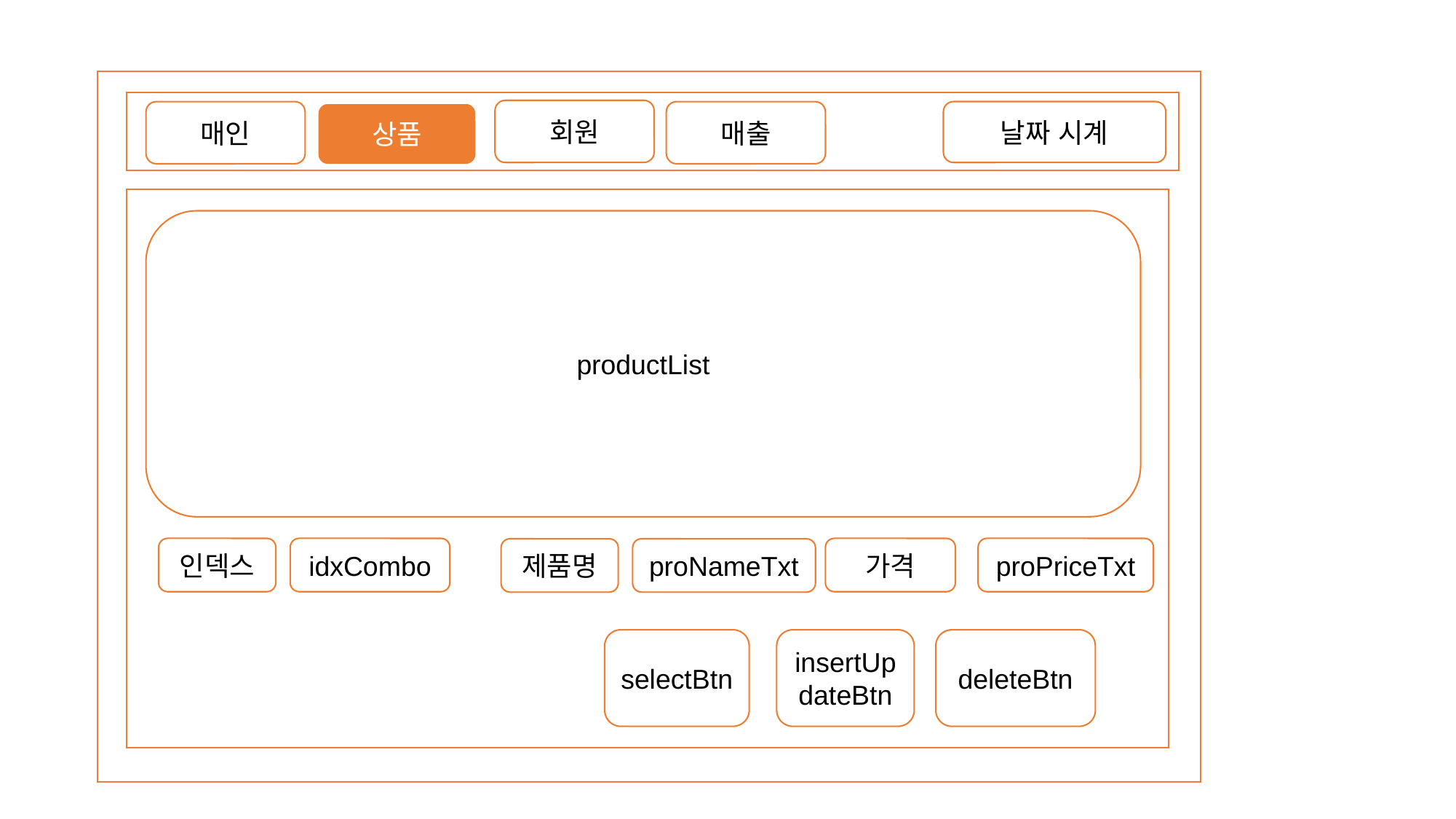

회원
매인
매출
날짜 시계
상품

productList
가격
idxCombo
proPriceTxt
인덱스
proNameTxt
제품명
selectBtn
insertUpdateBtn
deleteBtn